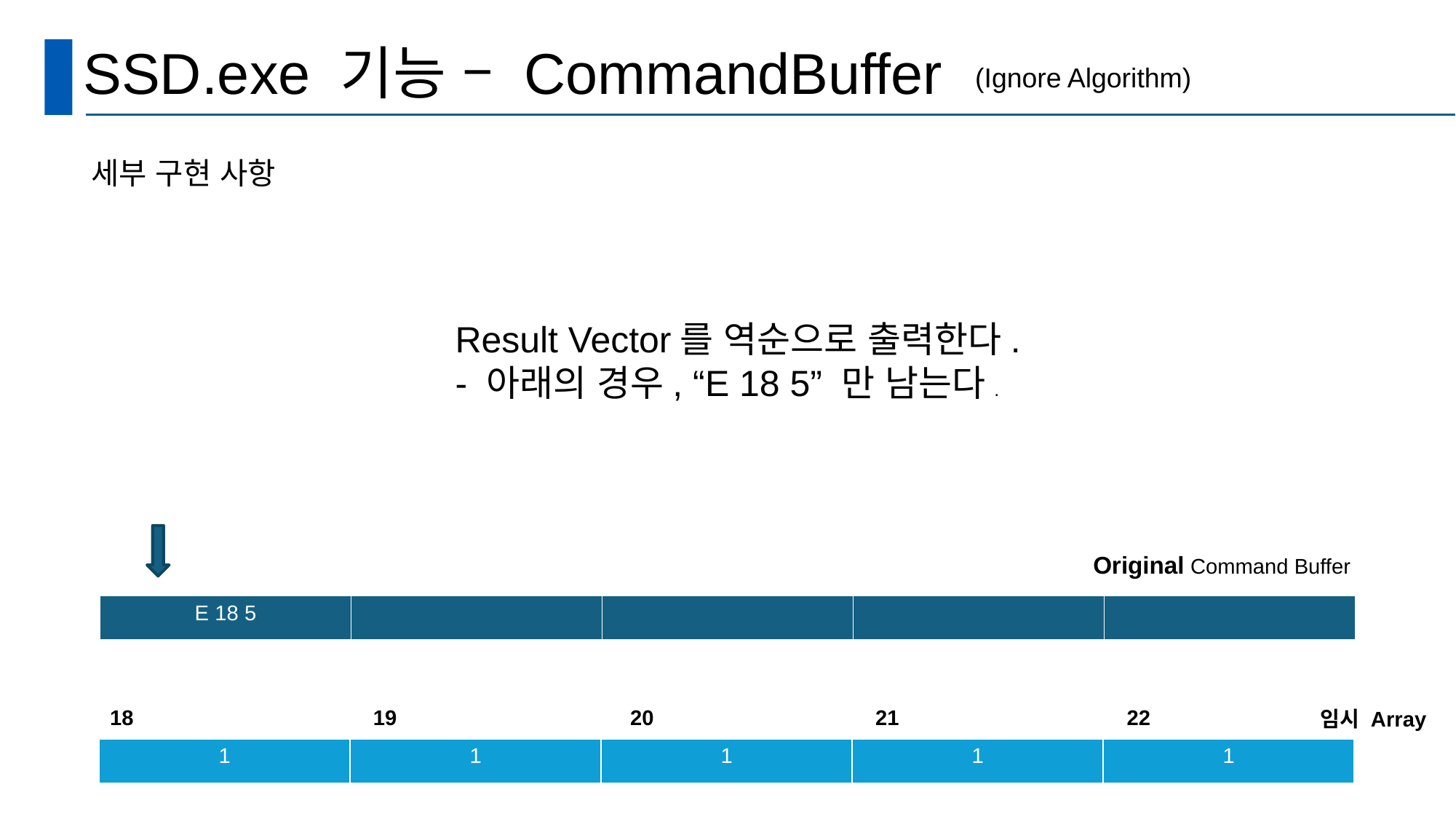

# SSD.exe 기능 – CommandBuffer
(Ignore Algorithm)
세부 구현 사항
Result Vector를 역순으로 출력한다.
- 아래의 경우, “E 18 5” 만 남는다.

Original Command Buffer
| E 18 5 |  |  |  |  |
| --- | --- | --- | --- | --- |
18                                        19                                       20                                     21                                      22
임시 Array
| 1 | 1 | 1 | 1 | 1 |
| --- | --- | --- | --- | --- |